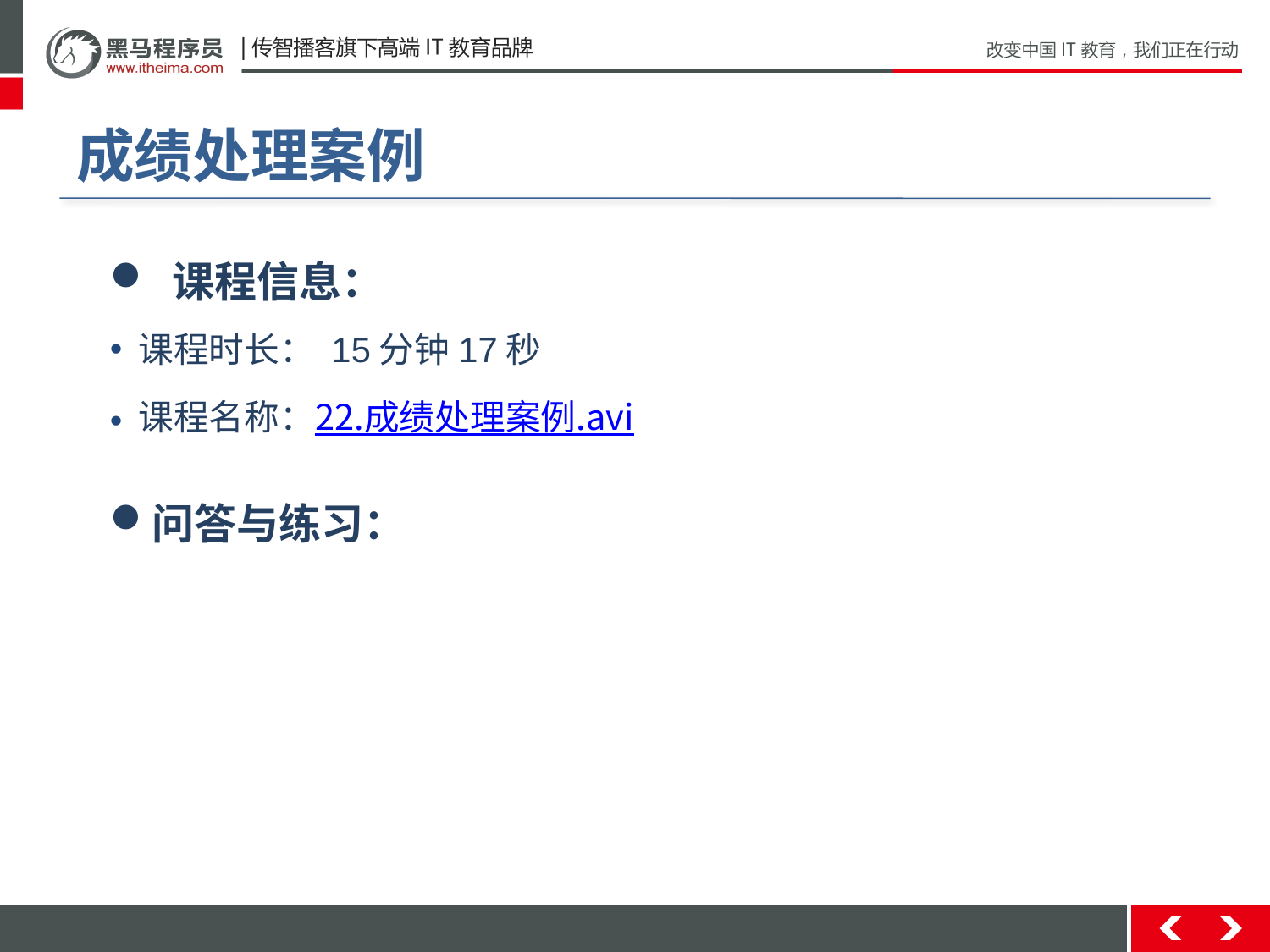

# 成绩处理案例
 课程信息：
 课程时长： 15分钟17秒
 课程名称：22.成绩处理案例.avi
问答与练习：